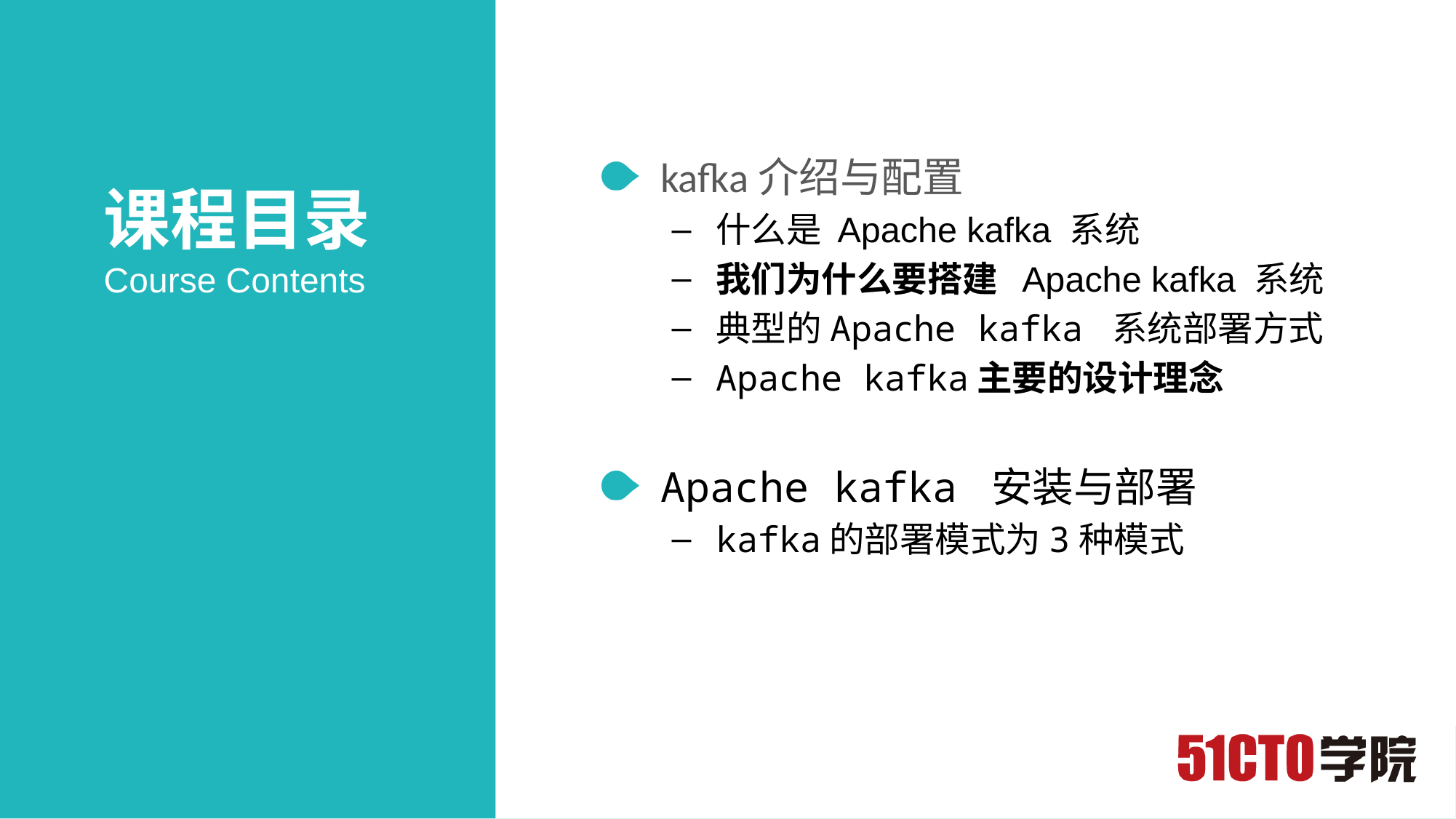

kafka介绍与配置
什么是 Apache kafka 系统
我们为什么要搭建  Apache kafka 系统
典型的Apache kafka 系统部署方式
Apache kafka主要的设计理念

Apache kafka 安装与部署
kafka的部署模式为3种模式